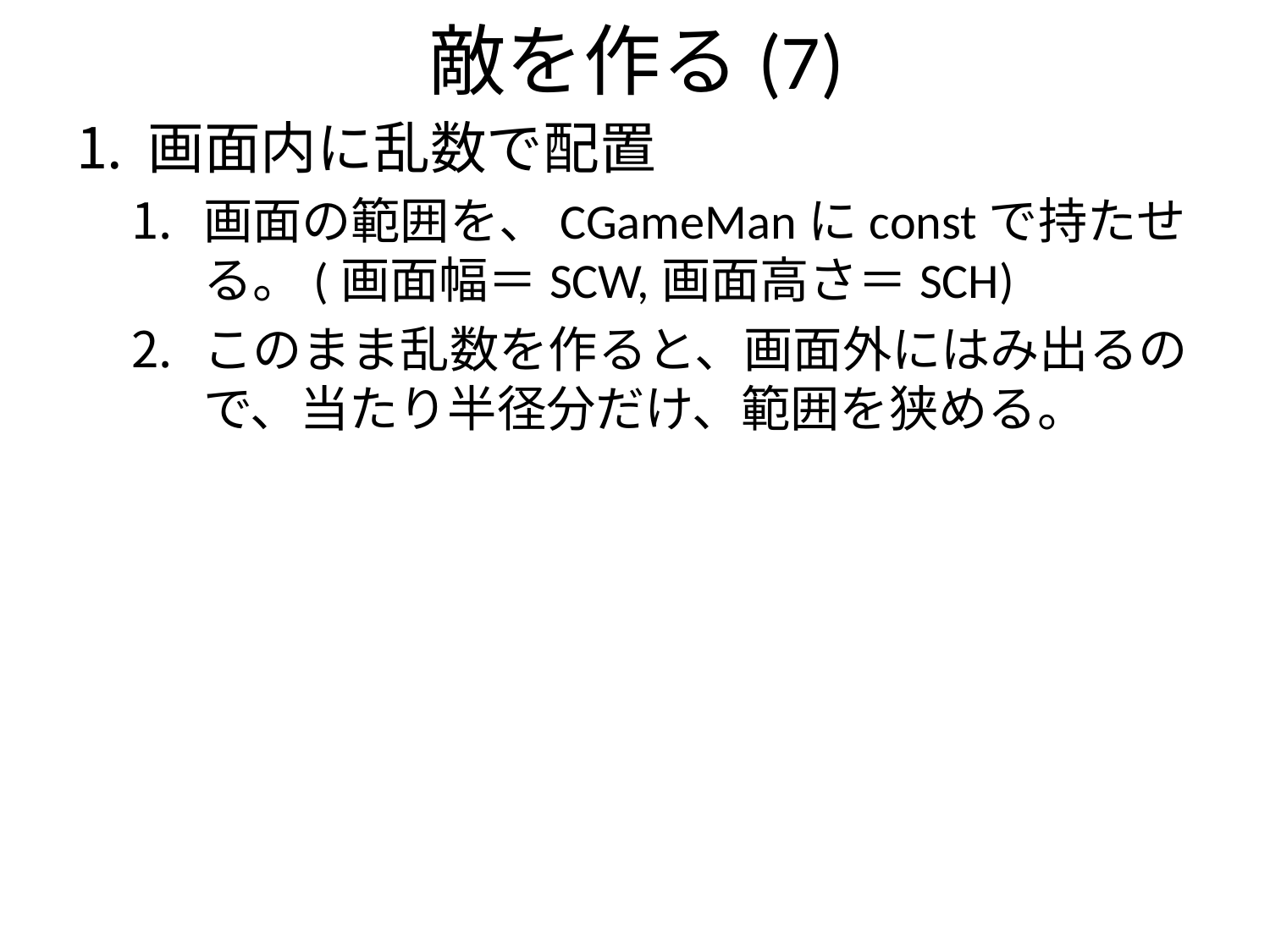

# 敵を作る(7)
画面内に乱数で配置
画面の範囲を、CGameManにconstで持たせる。(画面幅＝SCW,画面高さ＝SCH)
このまま乱数を作ると、画面外にはみ出るので、当たり半径分だけ、範囲を狭める。